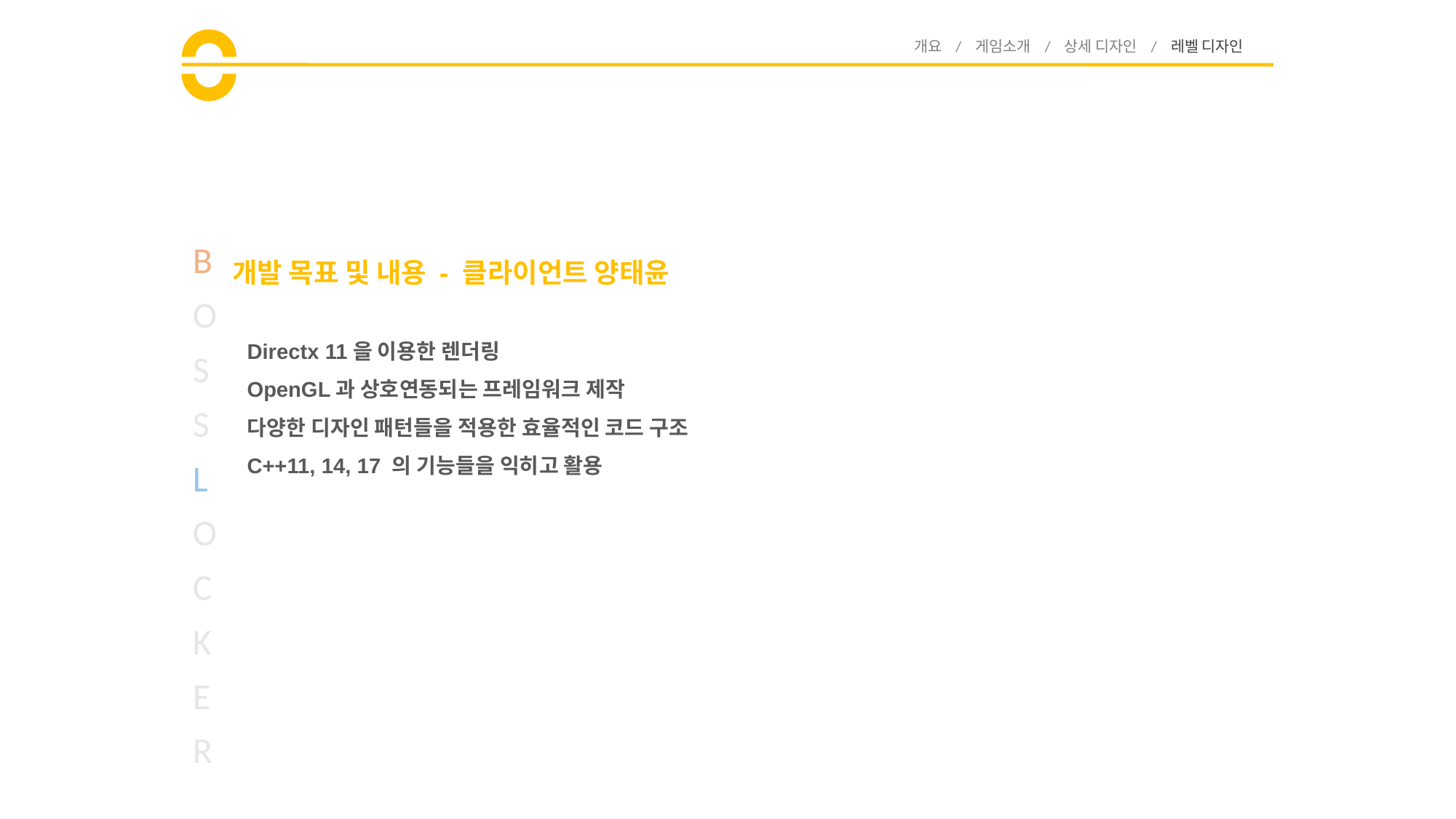

개요   /   게임소개   /   상세 디자인   /   레벨 디자인

B
O
S
S
L
O
C
K
E
R
개발 목표 및 내용 - 클라이언트 양태윤
Directx 11을 이용한 렌더링
OpenGL과 상호연동되는 프레임워크 제작
다양한 디자인 패턴들을 적용한 효율적인 코드 구조
C++11, 14, 17 의 기능들을 익히고 활용